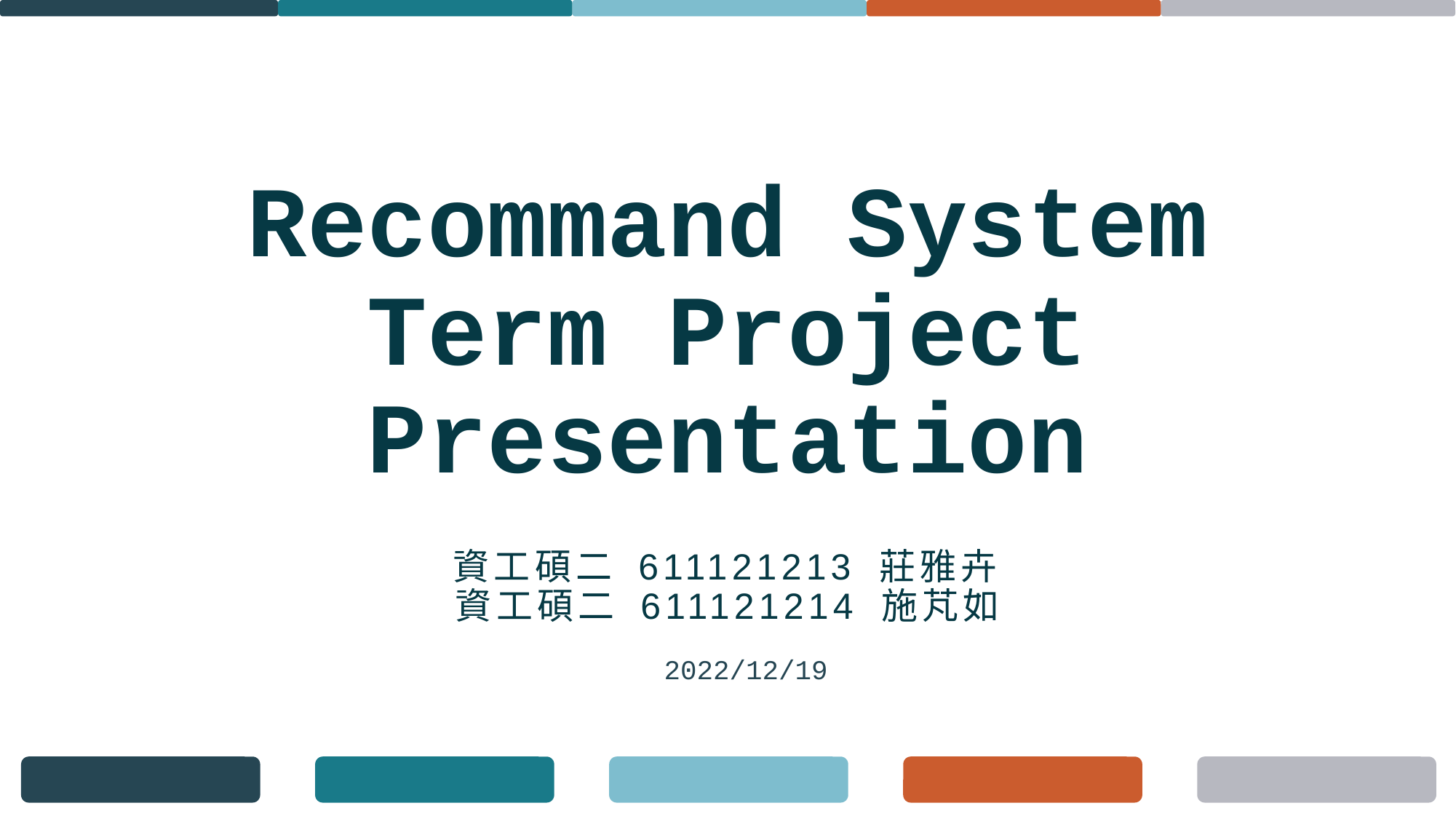

# Recommand System Term Project Presentation
資工碩二 611121213 莊雅卉
資工碩二 611121214 施芃如